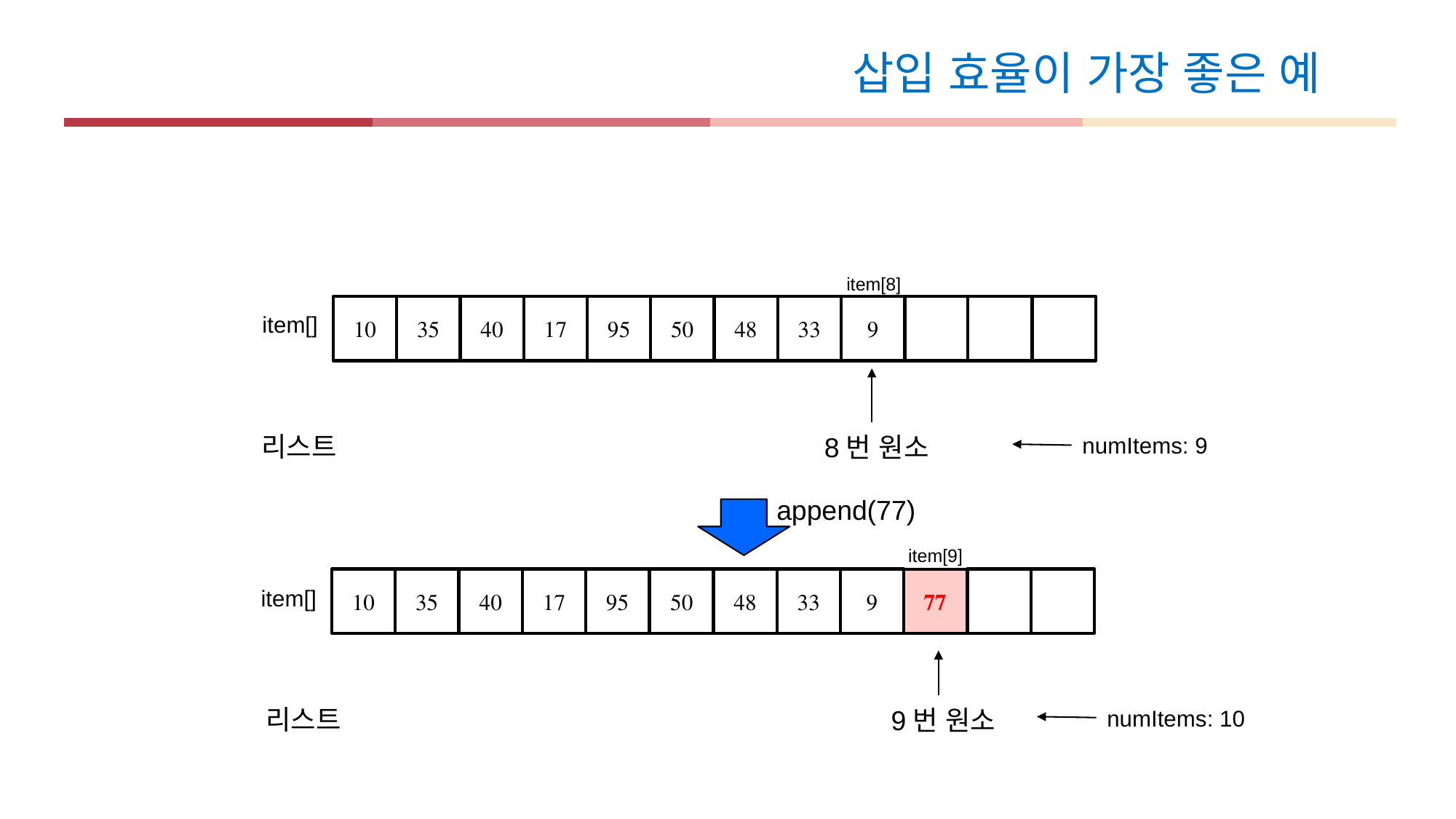

삽입 효율이 가장 좋은 예
item[8]
10
35
40
17
95
50
48
33
9

item[]
리스트
8번 원소
numItems: 9
append(77)

item[9]
10
35
40
17
95
50
48
33
9

77
item[]
리스트
9번 원소
numItems: 10